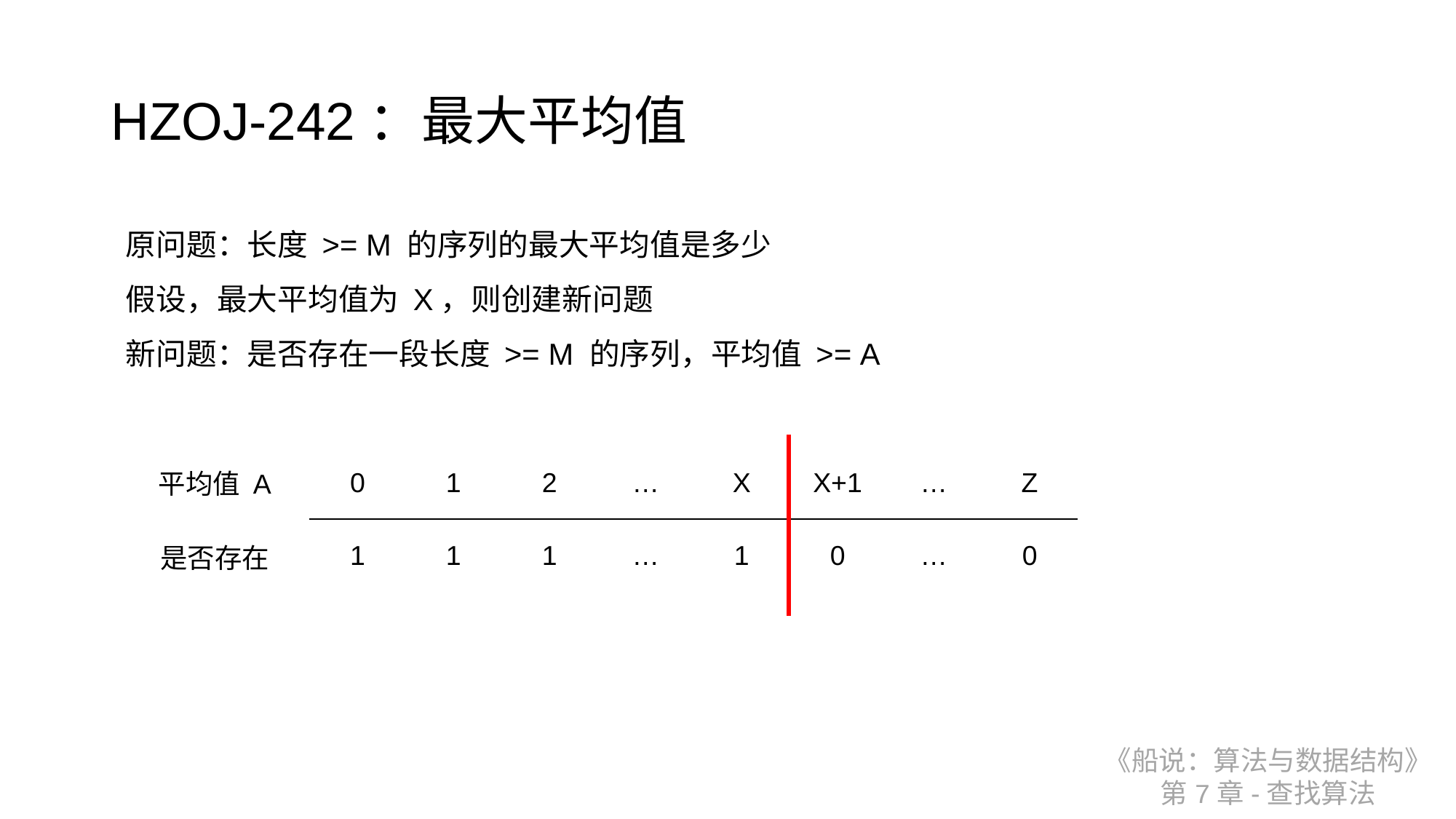

# HZOJ-242：最大平均值
原问题：长度 >= M 的序列的最大平均值是多少
假设，最大平均值为 X，则创建新问题
新问题：是否存在一段长度 >= M 的序列，平均值 >= A
| 0 | 1 | 2 | … | X | X+1 | … | Z |
| --- | --- | --- | --- | --- | --- | --- | --- |
| 1 | 1 | 1 | … | 1 | 0 | … | 0 |
平均值 A
是否存在